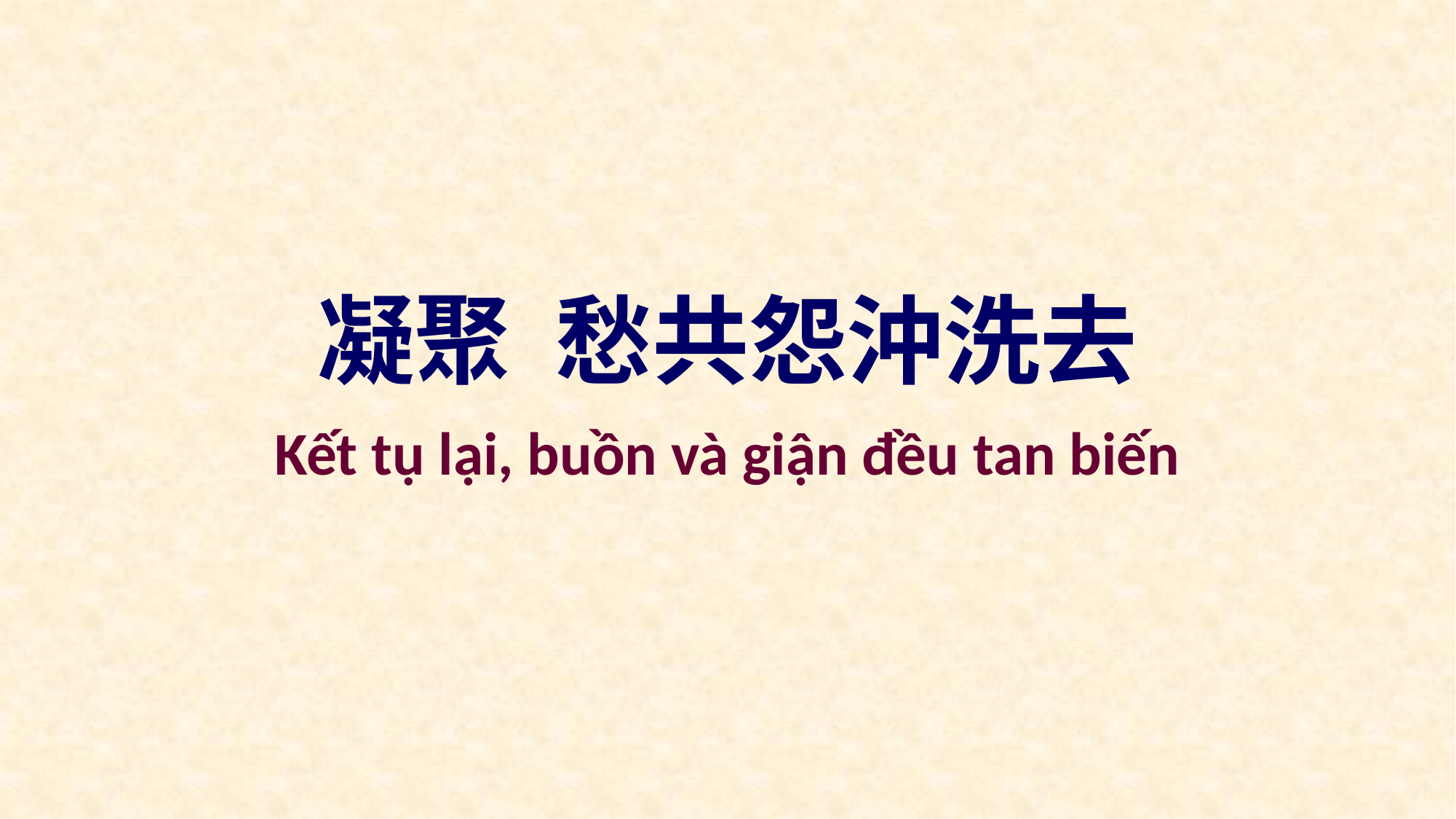

凝聚  愁共怨沖洗去
Kết tụ lại, buồn và giận đều tan biến